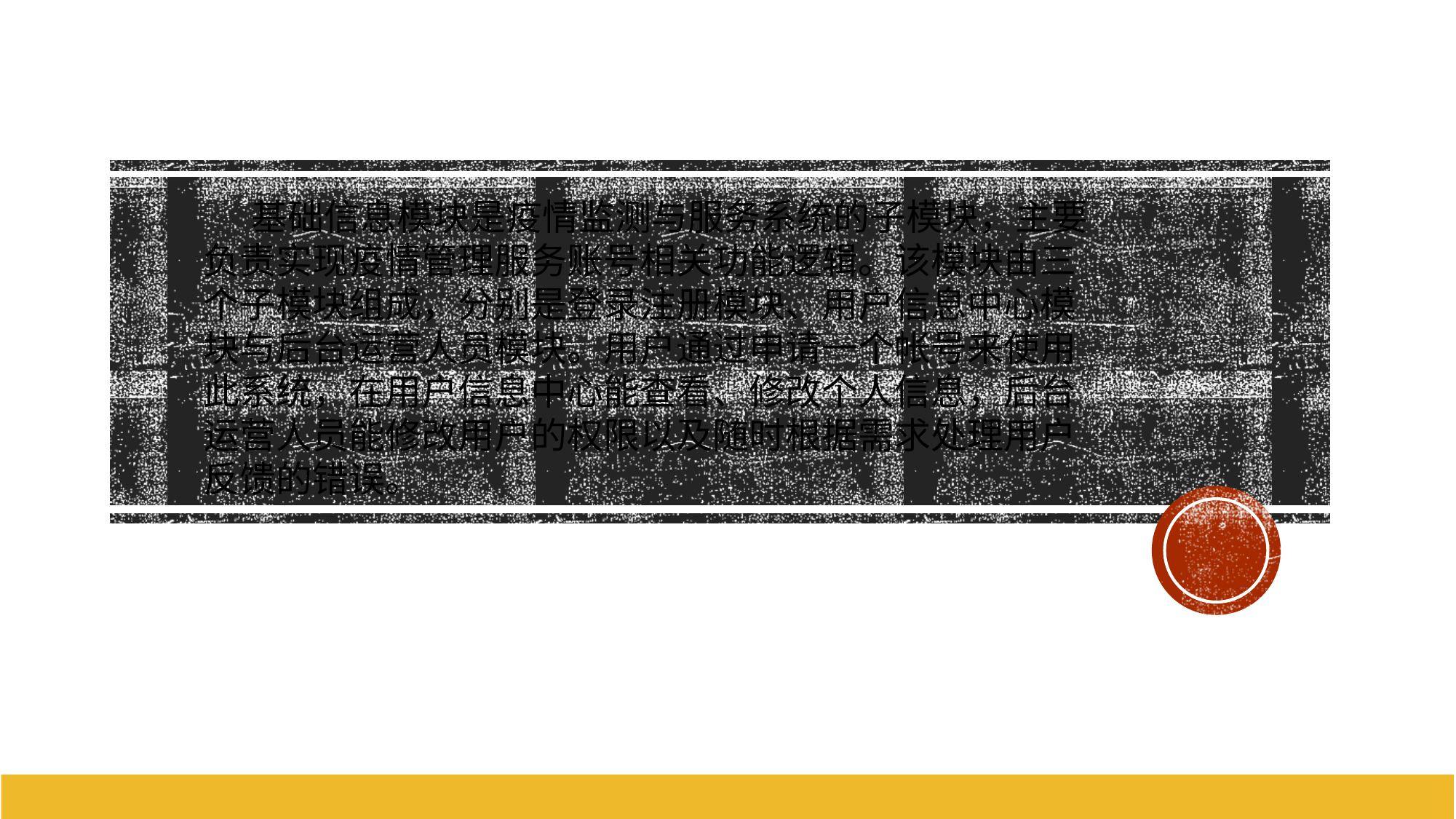

基础信息模块是疫情监测与服务系统的子模块，主要负责实现疫情管理服务账号相关功能逻辑。该模块由三个子模块组成，分别是登录注册模块、用户信息中心模块与后台运营人员模块。用户通过申请一个帐号来使用此系统，在用户信息中心能查看、修改个人信息，后台运营人员能修改用户的权限以及随时根据需求处理用户反馈的错误。